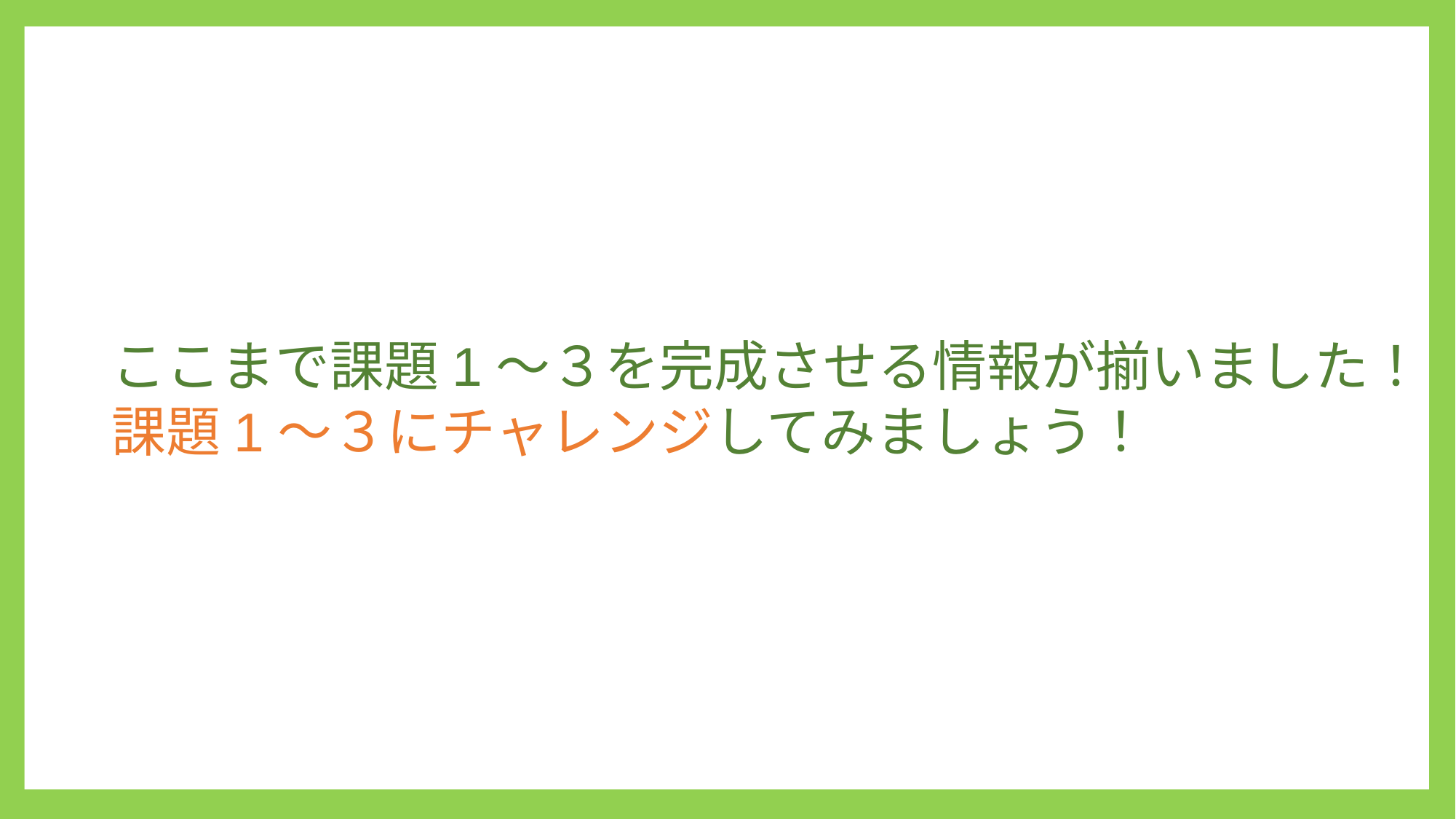

ここまで課題1～３を完成させる情報が揃いました！
課題1～３にチャレンジしてみましょう！